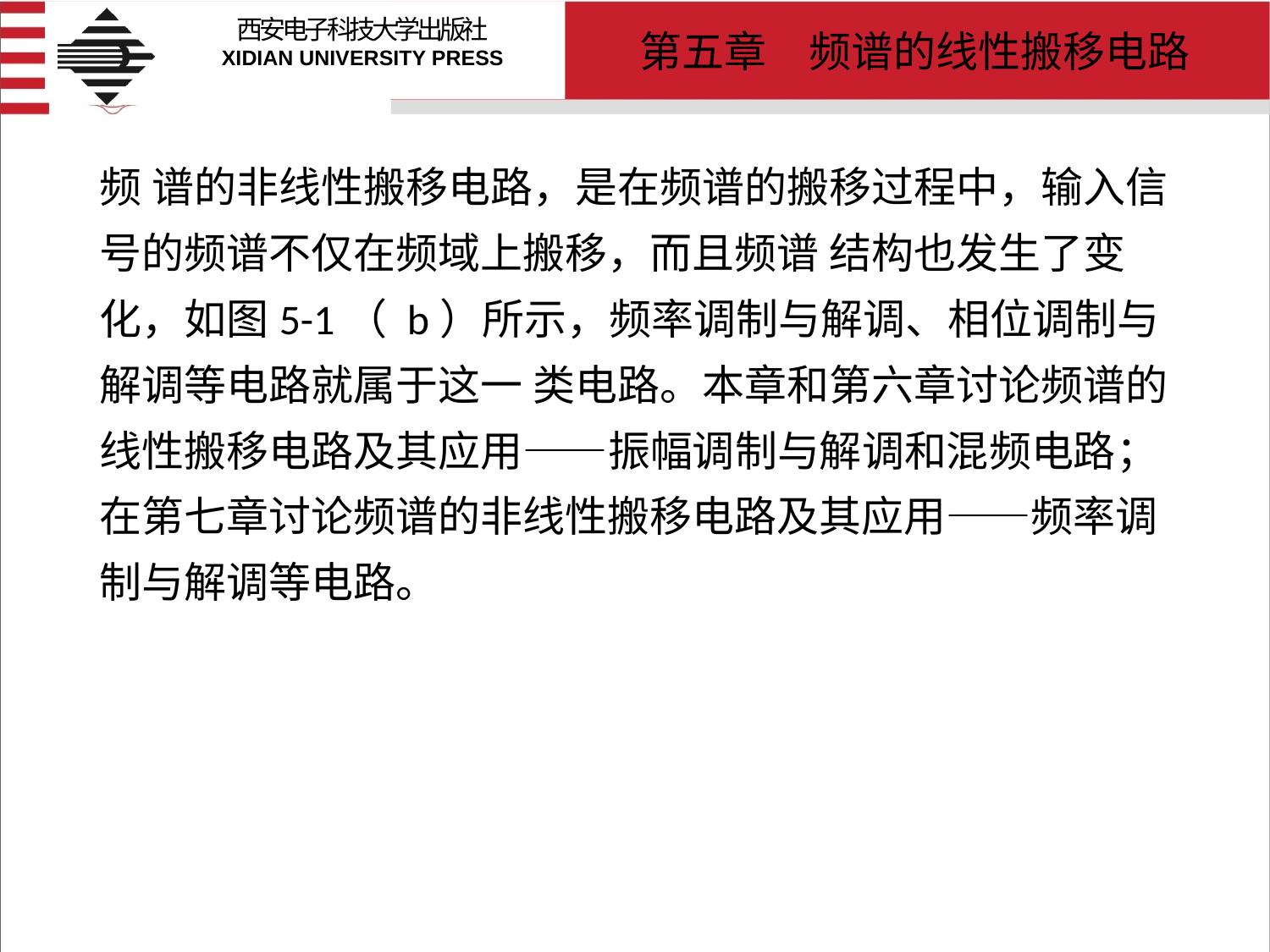

# 频 谱的非线性搬移电路，是在频谱的搬移过程中，输入信号的频谱不仅在频域上搬移，而且频谱 结构也发生了变化，如图5-1（ b）所示，频率调制与解调、相位调制与解调等电路就属于这一 类电路。本章和第六章讨论频谱的线性搬移电路及其应用——振幅调制与解调和混频电路； 在第七章讨论频谱的非线性搬移电路及其应用——频率调制与解调等电路。